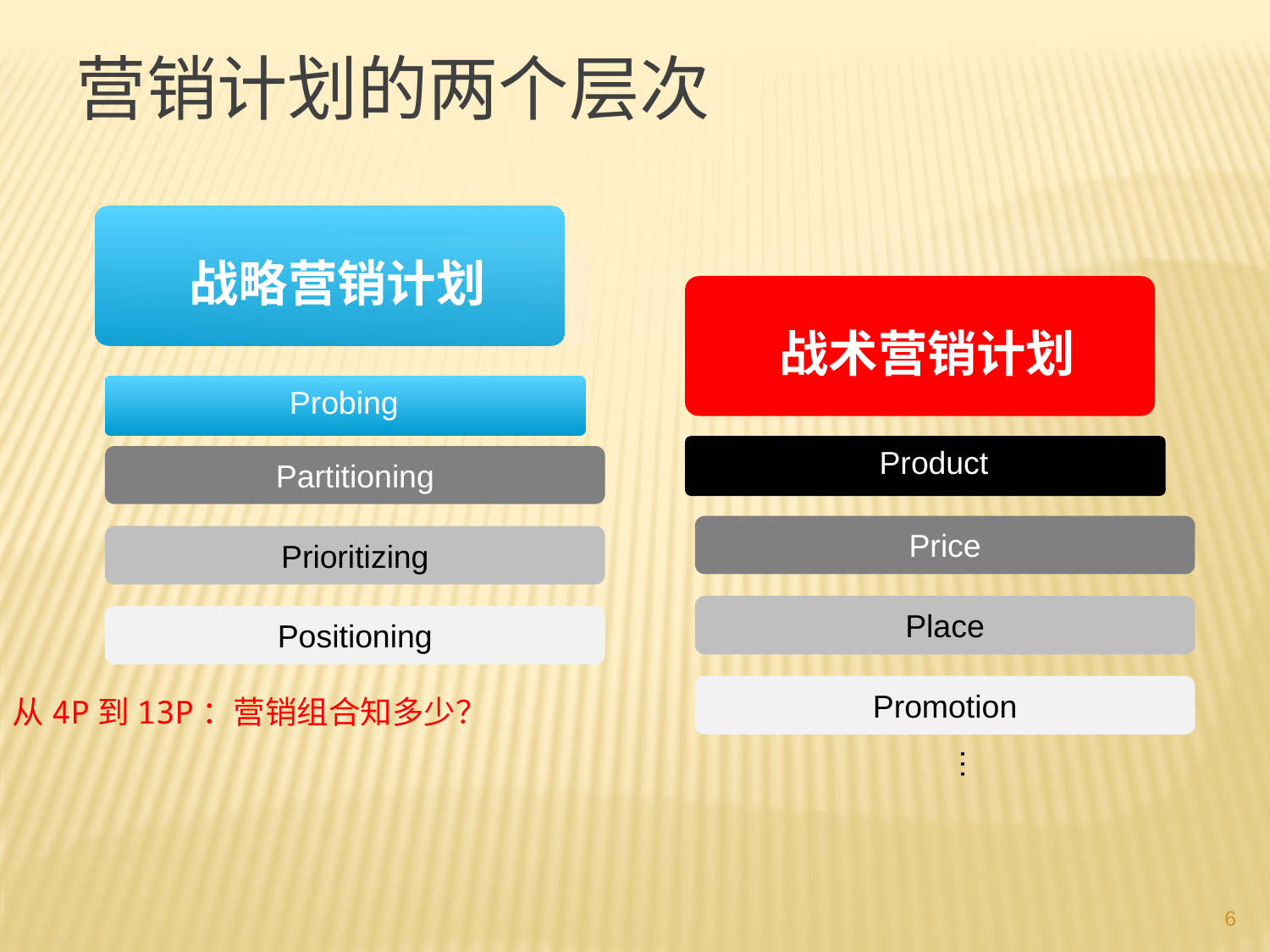

营销计划的两个层次

战略营销计划

战术营销计划

Probing

Product
Partitioning
Price
Prioritizing
Place
Positioning
Promotion
从4P到13P：营销组合知多少？
…
6